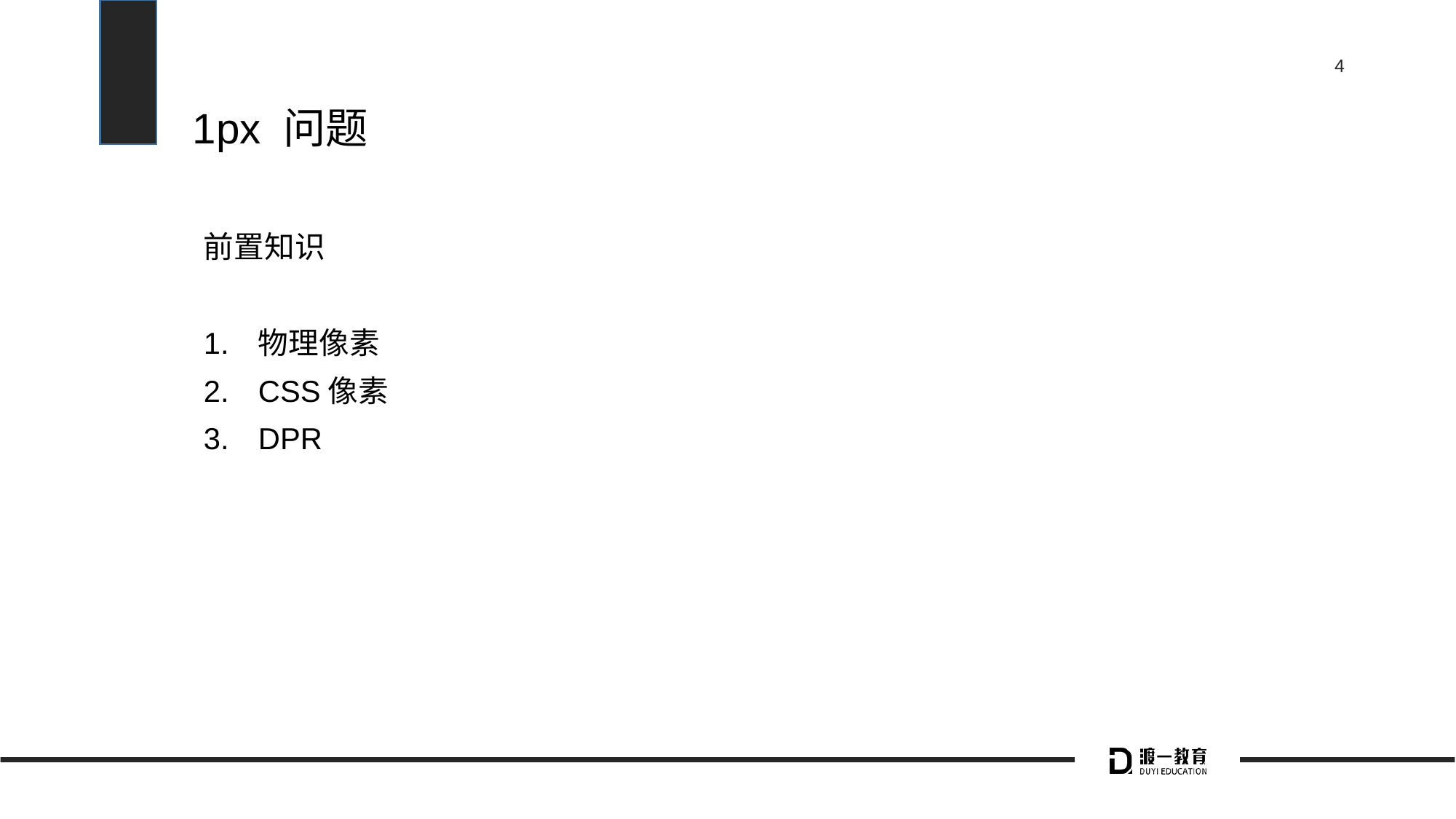

# 1px 问题
前置知识

物理像素
CSS像素
DPR